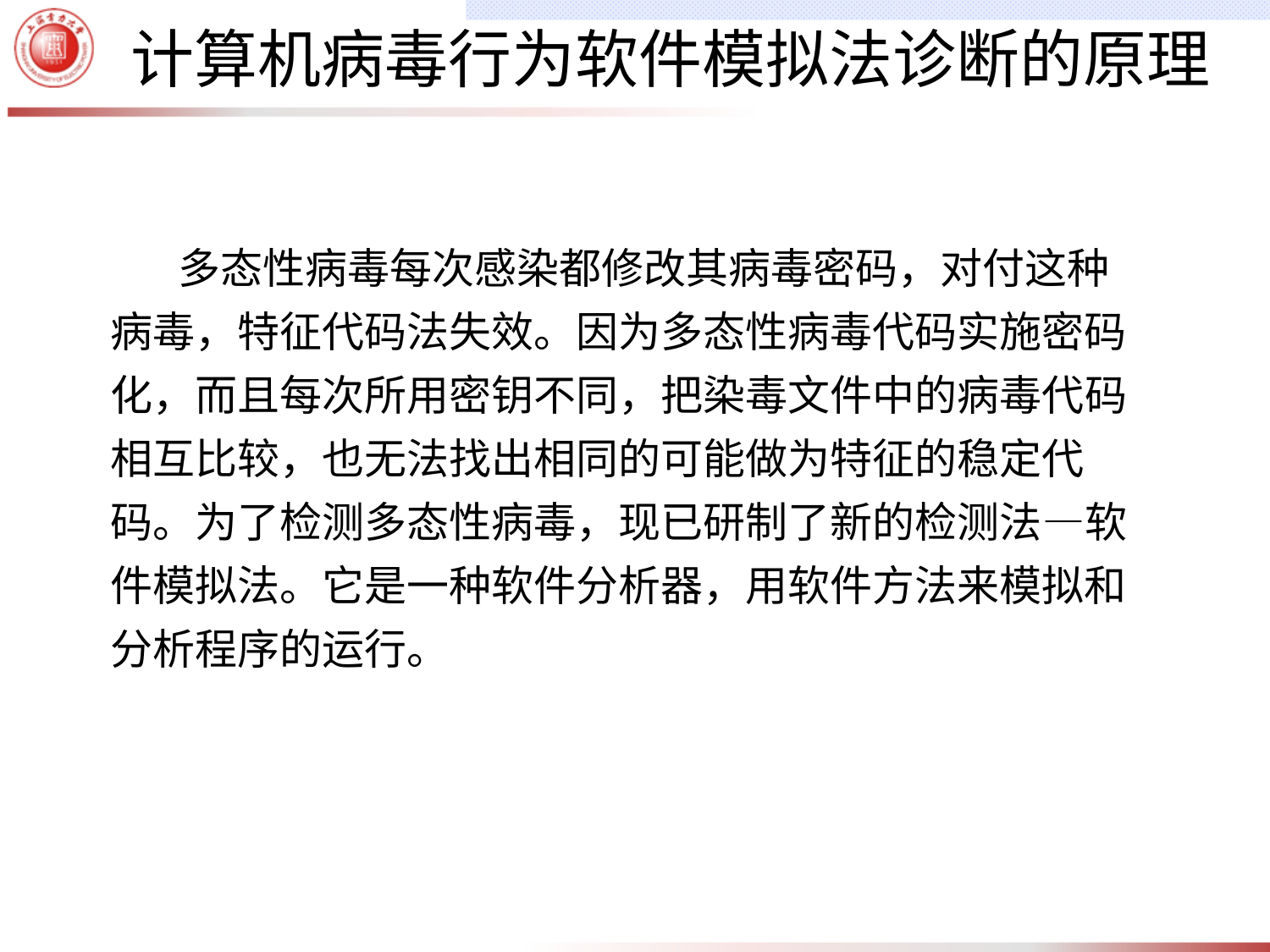

计算机病毒行为软件模拟法诊断的原理
      多态性病毒每次感染都修改其病毒密码，对付这种病毒，特征代码法失效。因为多态性病毒代码实施密码化，而且每次所用密钥不同，把染毒文件中的病毒代码相互比较，也无法找出相同的可能做为特征的稳定代码。为了检测多态性病毒，现已研制了新的检测法—软件模拟法。它是一种软件分析器，用软件方法来模拟和分析程序的运行。